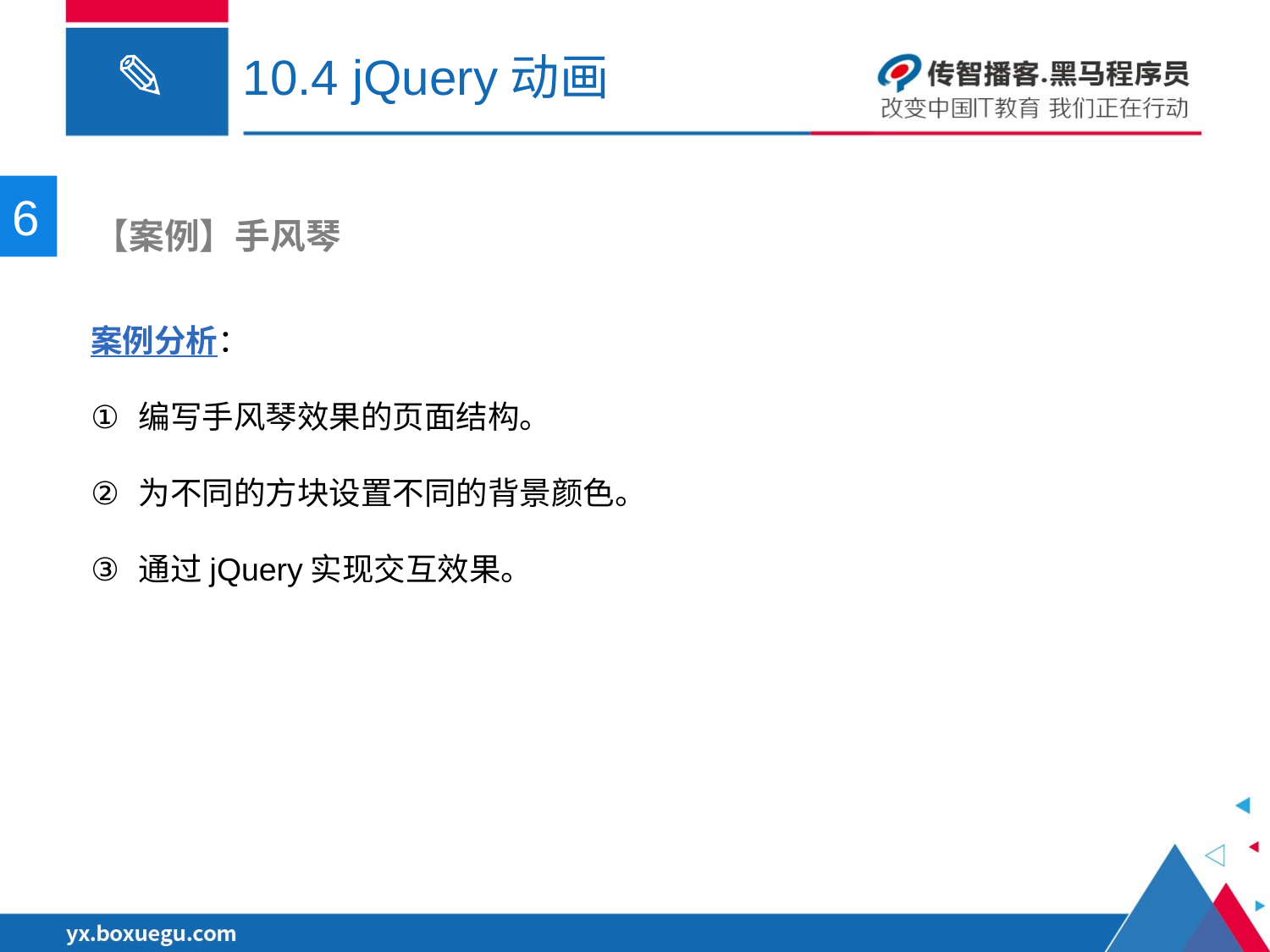

# 10.4 jQuery动画

6
  【案例】手风琴
案例分析：
编写手风琴效果的页面结构。
为不同的方块设置不同的背景颜色。
通过jQuery实现交互效果。